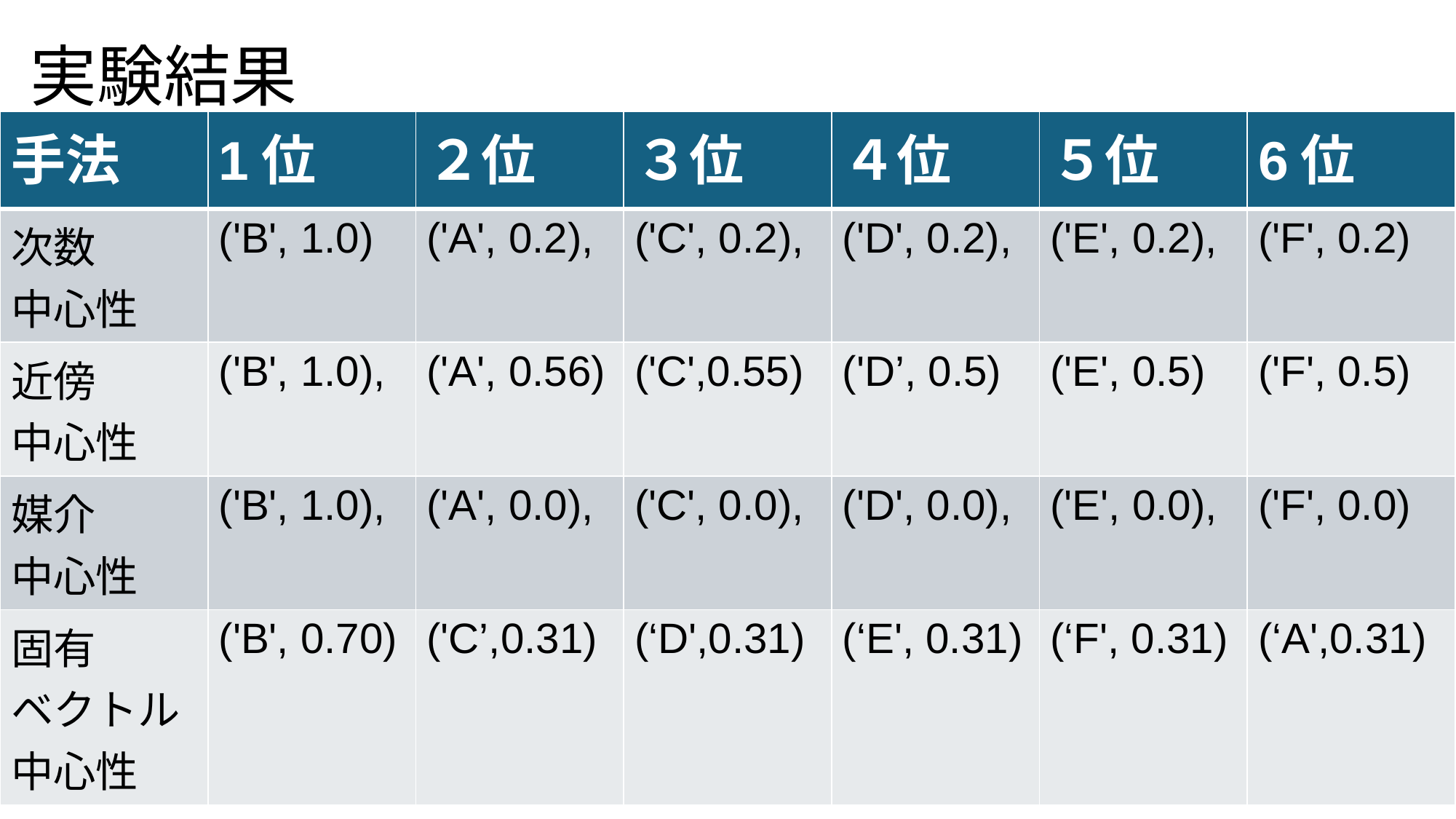

# 実験結果
| 手法 | 1位 | ２位 | ３位 | ４位 | ５位 | 6位 |
| --- | --- | --- | --- | --- | --- | --- |
| 次数 中心性 | ('B', 1.0) | ('A', 0.2), | ('C', 0.2), | ('D', 0.2), | ('E', 0.2), | ('F', 0.2) |
| 近傍 中心性 | ('B', 1.0), | ('A', 0.56) | ('C',0.55) | ('D’, 0.5) | ('E', 0.5) | ('F', 0.5) |
| 媒介 中心性 | ('B', 1.0), | ('A', 0.0), | ('C', 0.0), | ('D', 0.0), | ('E', 0.0), | ('F', 0.0) |
| 固有 ベクトル中心性 | ('B', 0.70) | ('C’,0.31) | (‘D',0.31) | (‘E', 0.31) | (‘F', 0.31) | (‘A',0.31) |